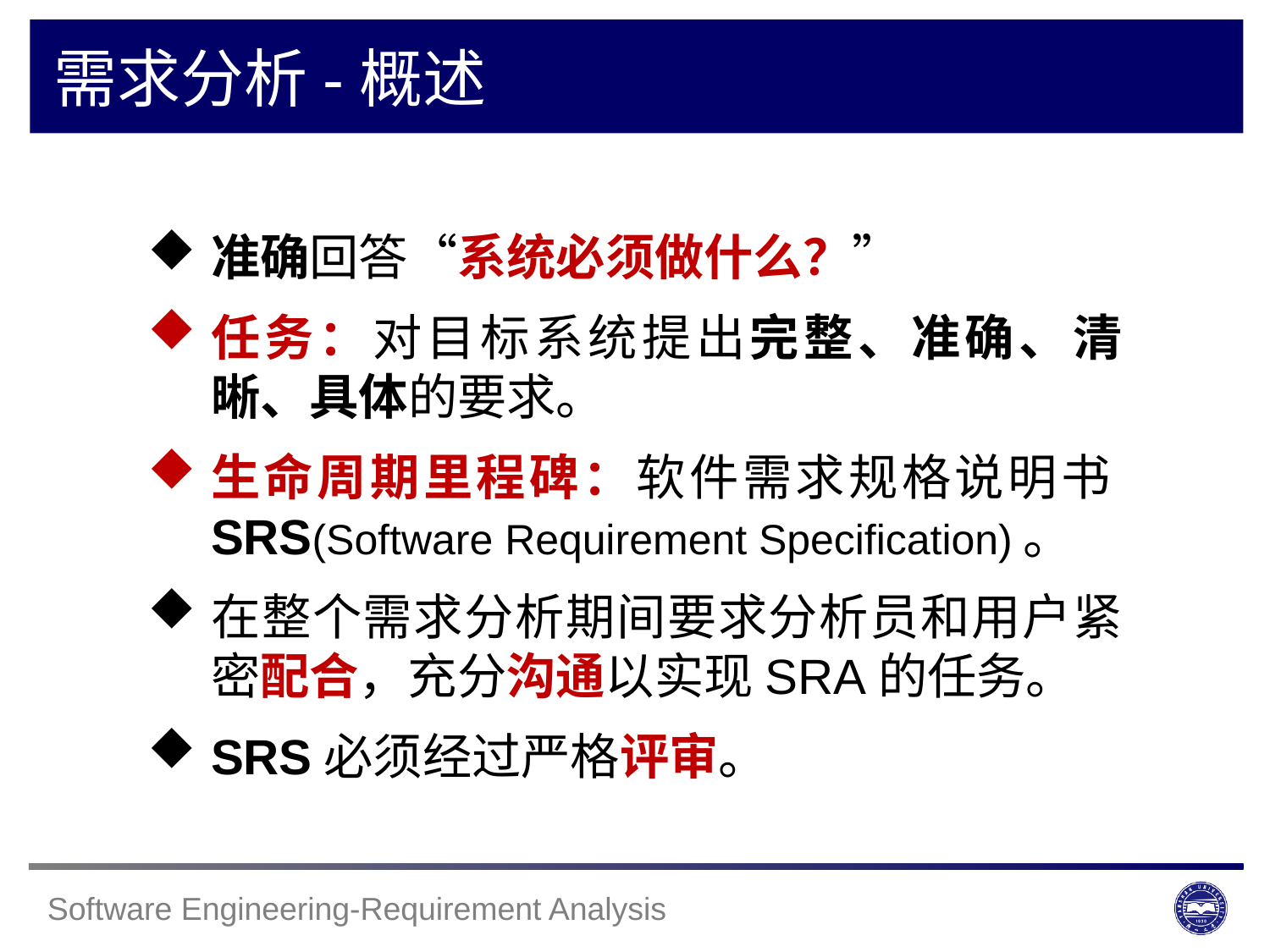

需求分析-概述
准确回答“系统必须做什么？”
任务：对目标系统提出完整、准确、清晰、具体的要求。
生命周期里程碑：软件需求规格说明书SRS(Software Requirement Specification)。
在整个需求分析期间要求分析员和用户紧密配合，充分沟通以实现SRA的任务。
SRS必须经过严格评审。